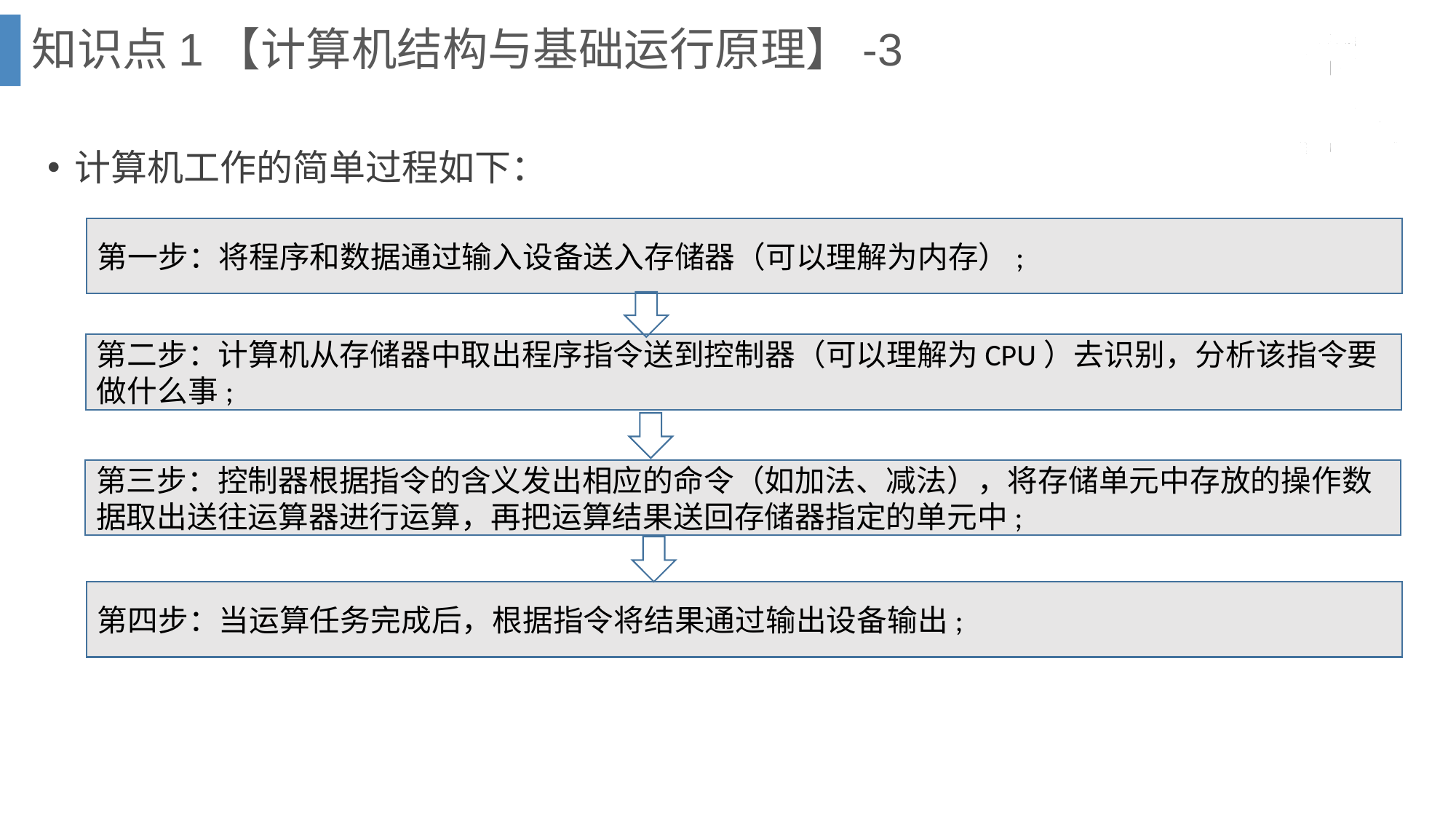

知识点1【计算机结构与基础运行原理】-3
计算机工作的简单过程如下：

第一步：将程序和数据通过输入设备送入存储器（可以理解为内存）;

第二步：计算机从存储器中取出程序指令送到控制器（可以理解为CPU）去识别，分析该指令要做什么事;

第三步：控制器根据指令的含义发出相应的命令（如加法、减法），将存储单元中存放的操作数据取出送往运算器进行运算，再把运算结果送回存储器指定的单元中;

第四步：当运算任务完成后，根据指令将结果通过输出设备输出;